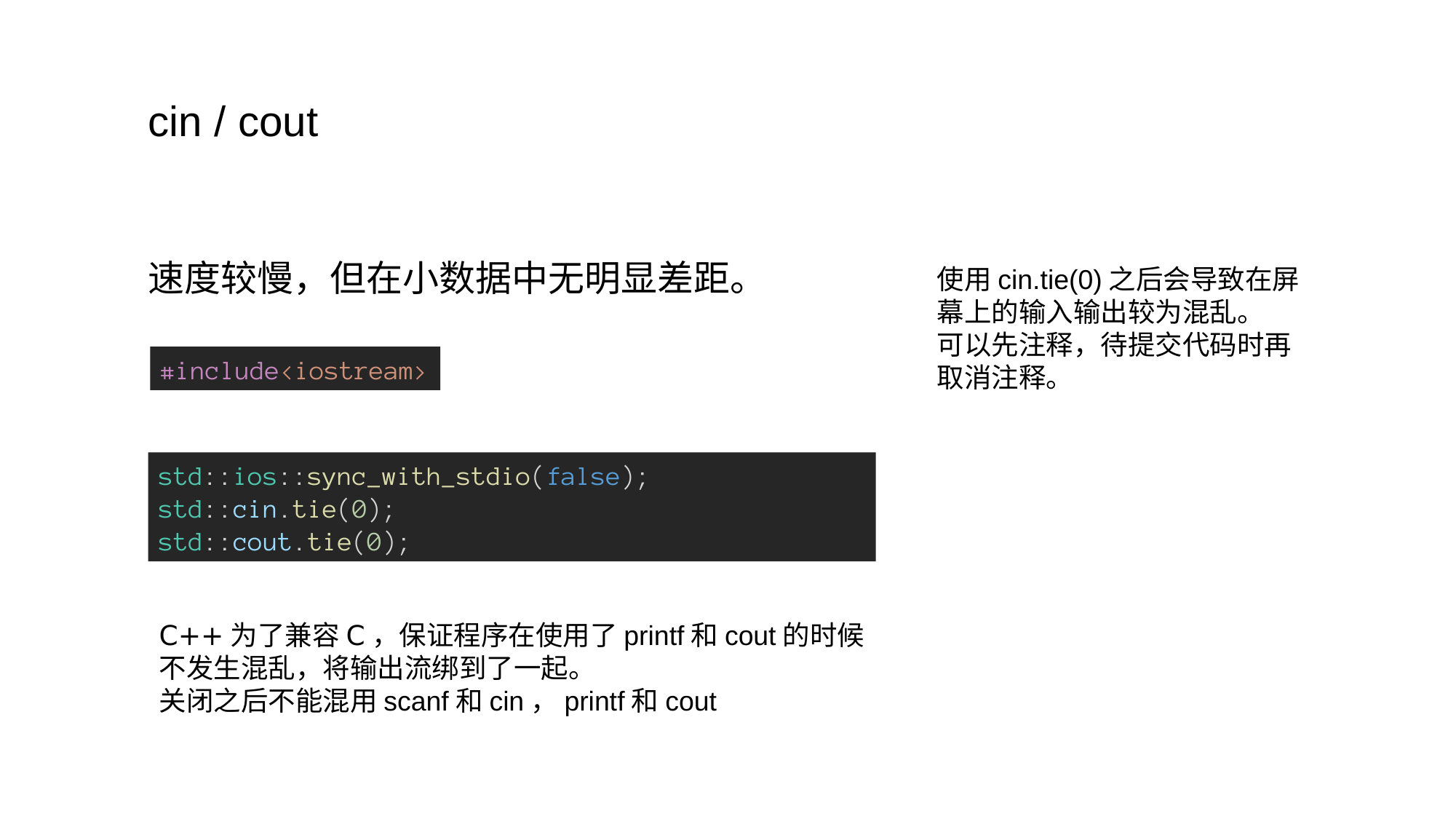

cin / cout
速度较慢，但在小数据中无明显差距。
使用cin.tie(0)之后会导致在屏幕上的输入输出较为混乱。
可以先注释，待提交代码时再取消注释。
#include<iostream>
std::ios::sync_with_stdio(false);
std::cin.tie(0);
std::cout.tie(0);
C++为了兼容C，保证程序在使用了printf和cout的时候不发生混乱，将输出流绑到了一起。
关闭之后不能混用scanf和cin，printf和cout